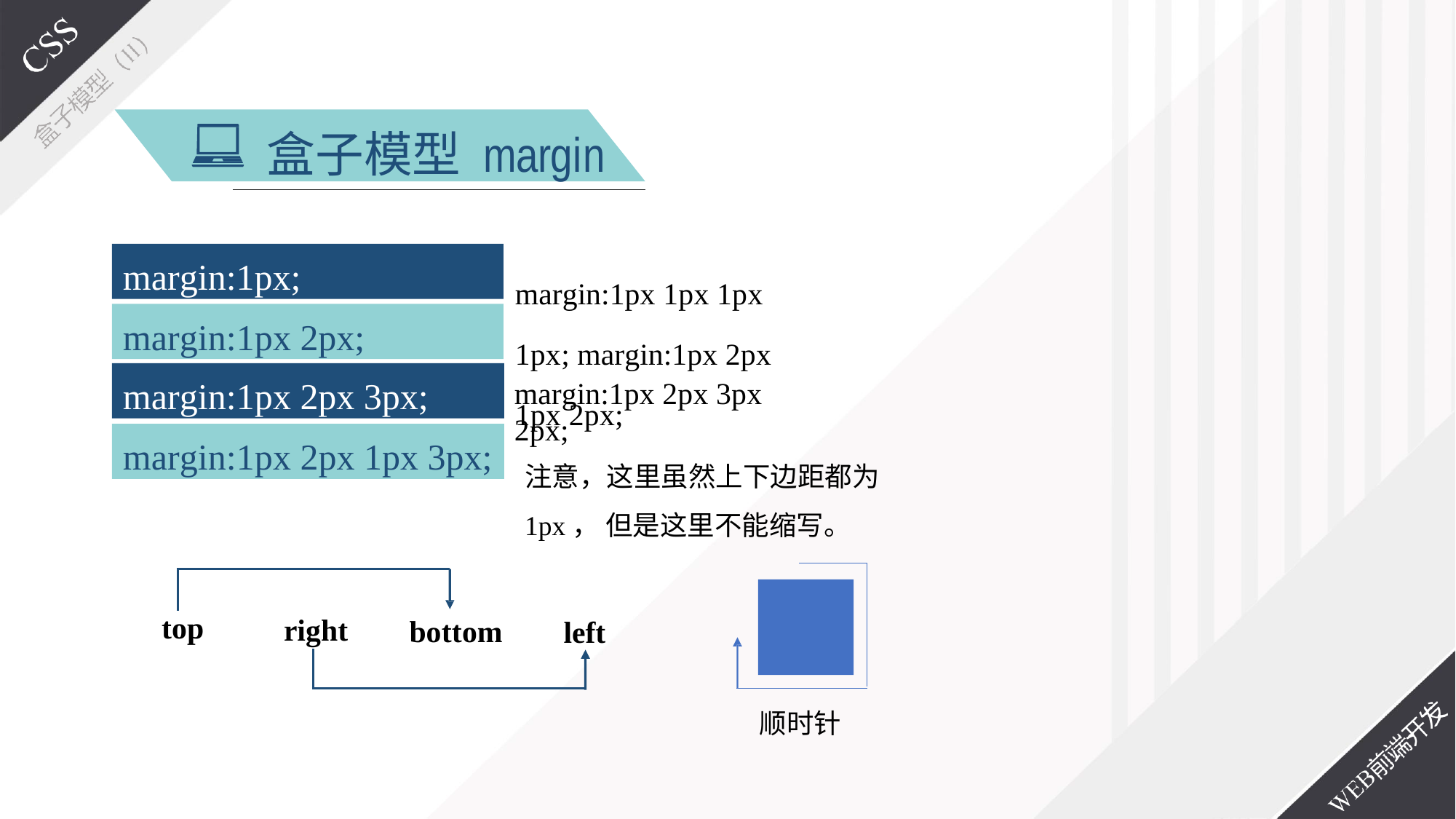

# 盒子模型 margin

margin:1px 1px 1px 1px; margin:1px 2px 1px 2px;
margin:1px;

margin:1px 2px;

margin:1px 2px 3px;
margin:1px 2px 3px 2px;

margin:1px 2px 1px 3px;
注意，这里虽然上下边距都为1px， 但是这里不能缩写。

top
right
bottom
left

顺时针